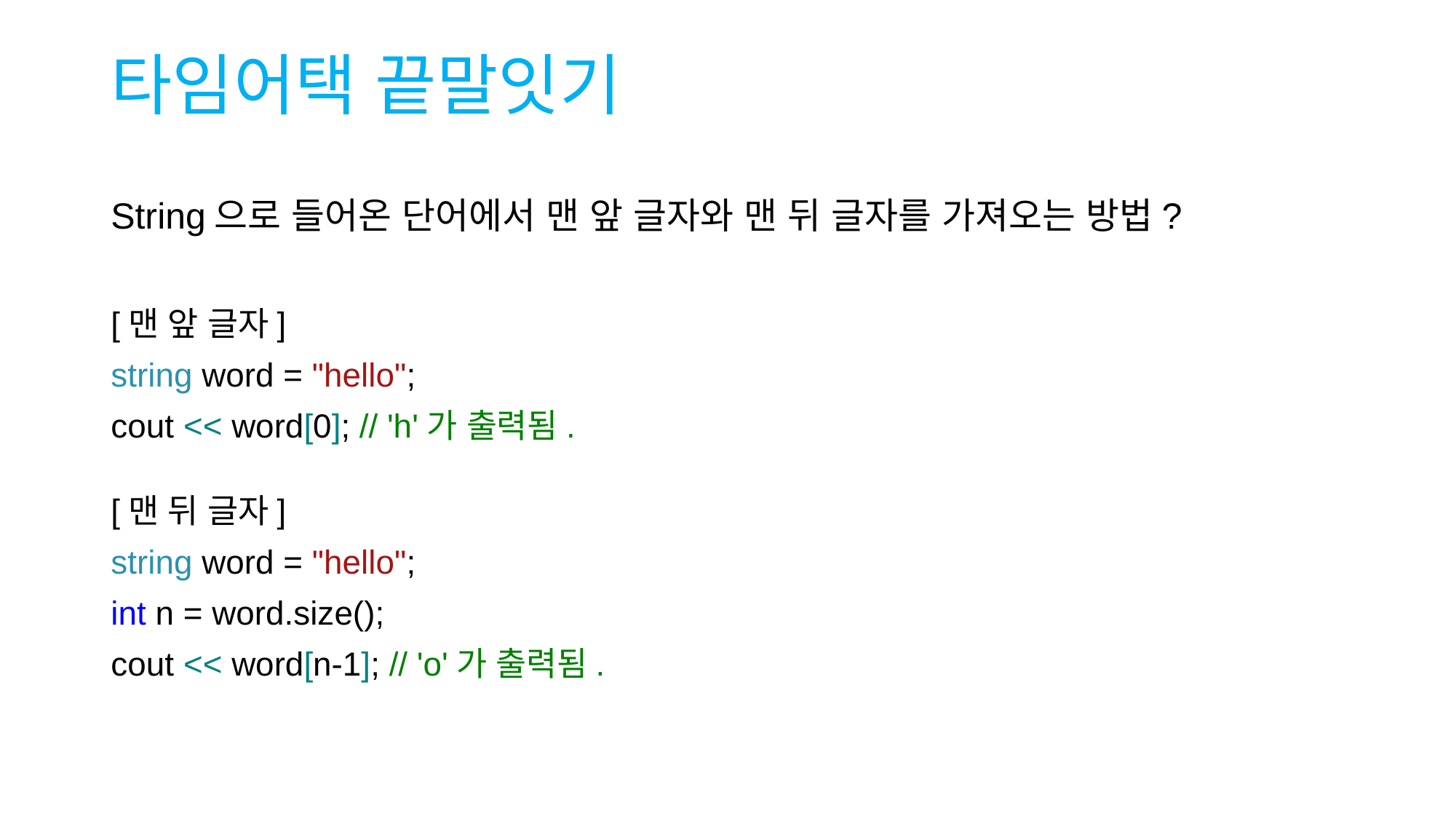

# 타임어택 끝말잇기
String으로 들어온 단어에서 맨 앞 글자와 맨 뒤 글자를 가져오는 방법?

[맨 앞 글자]
string word = "hello";
cout << word[0]; // 'h'가 출력됨.

[맨 뒤 글자]
string word = "hello";
int n = word.size();
cout << word[n-1]; // 'o'가 출력됨.